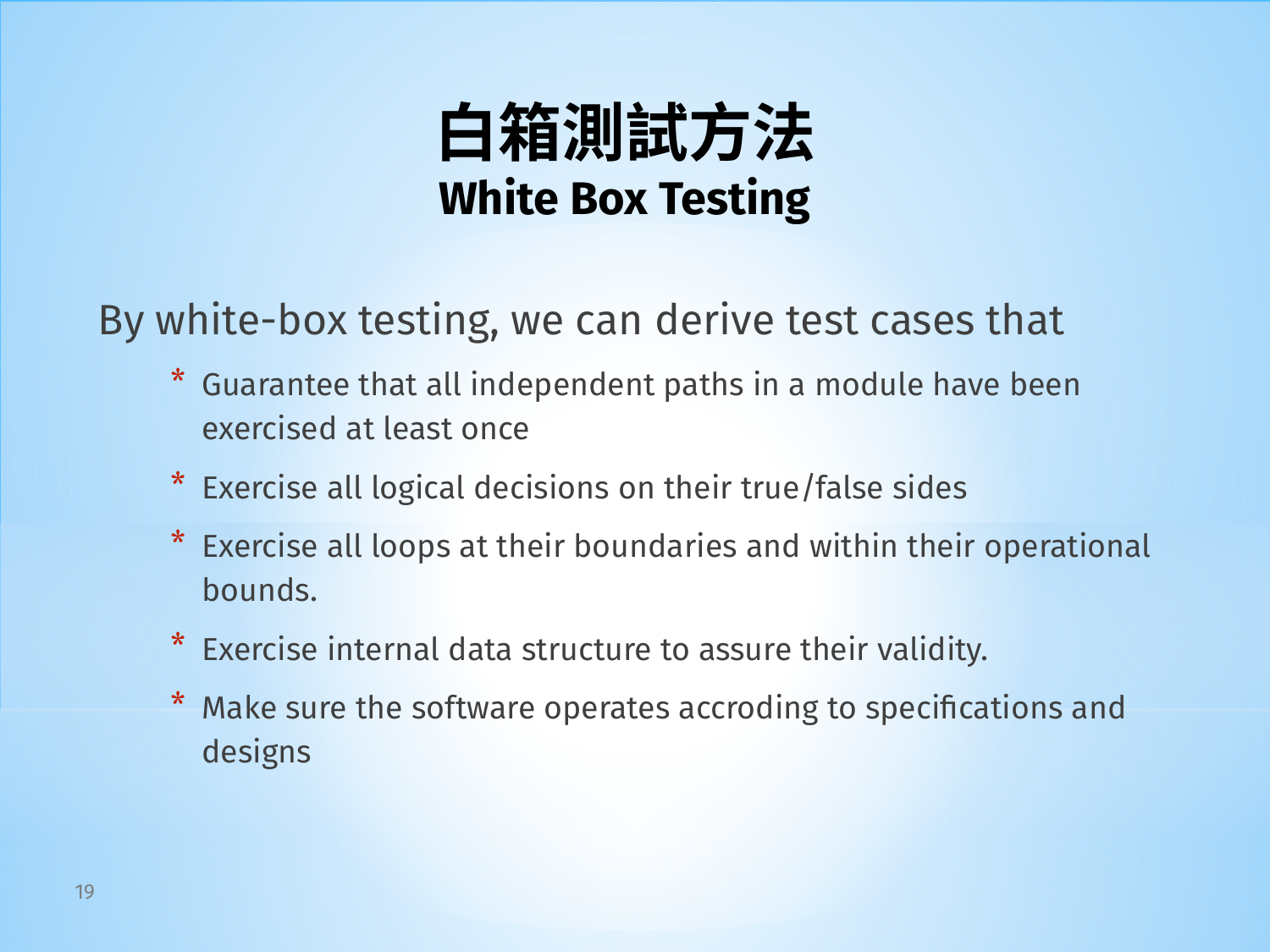

# 白箱測試方法 White Box Testing
By white-box testing, we can derive test cases that
Guarantee that all independent paths in a module have been exercised at least once
Exercise all logical decisions on their true/false sides
Exercise all loops at their boundaries and within their operational bounds.
Exercise internal data structure to assure their validity.
Make sure the software operates accroding to specifications and designs

19